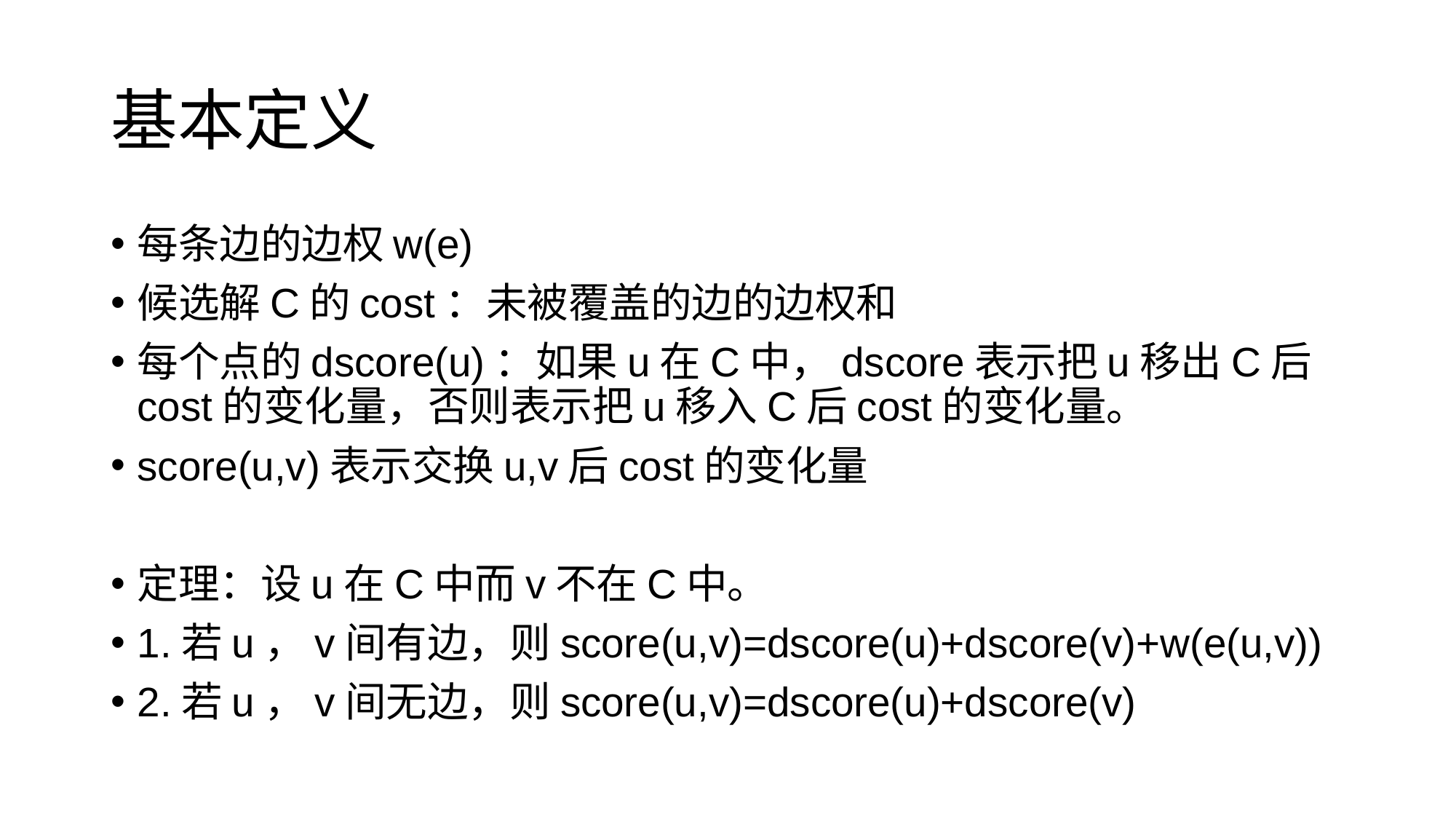

# 基本定义
每条边的边权w(e)
候选解C的cost：未被覆盖的边的边权和
每个点的dscore(u)：如果u在C中，dscore表示把u移出C后cost的变化量，否则表示把u移入C后cost的变化量。
score(u,v)表示交换u,v后cost的变化量

定理：设u在C中而v不在C中。
1.若u，v间有边，则score(u,v)=dscore(u)+dscore(v)+w(e(u,v))
2.若u，v间无边，则score(u,v)=dscore(u)+dscore(v)